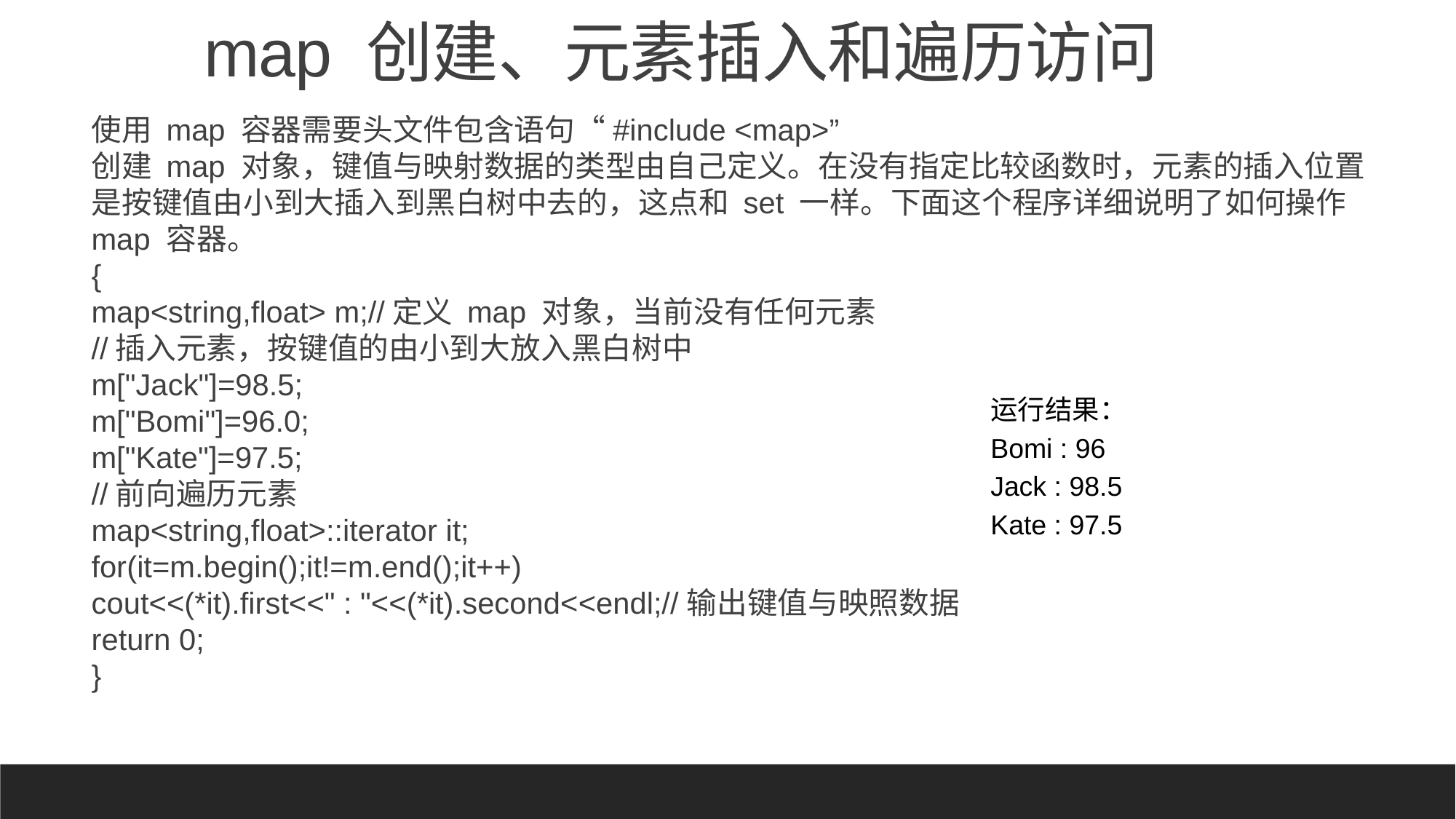

map 创建、元素插入和遍历访问
使用 map 容器需要头文件包含语句“#include <map>”
创建 map 对象，键值与映射数据的类型由自己定义。在没有指定比较函数时，元素的插入位置是按键值由小到大插入到黑白树中去的，这点和 set 一样。下面这个程序详细说明了如何操作 map 容器。
{
map<string,float> m;//定义 map 对象，当前没有任何元素
//插入元素，按键值的由小到大放入黑白树中
m["Jack"]=98.5;
m["Bomi"]=96.0;
m["Kate"]=97.5;
//前向遍历元素
map<string,float>::iterator it;
for(it=m.begin();it!=m.end();it++)
cout<<(*it).first<<" : "<<(*it).second<<endl;//输出键值与映照数据
return 0;
}

运行结果：
Bomi : 96
Jack : 98.5
Kate : 97.5